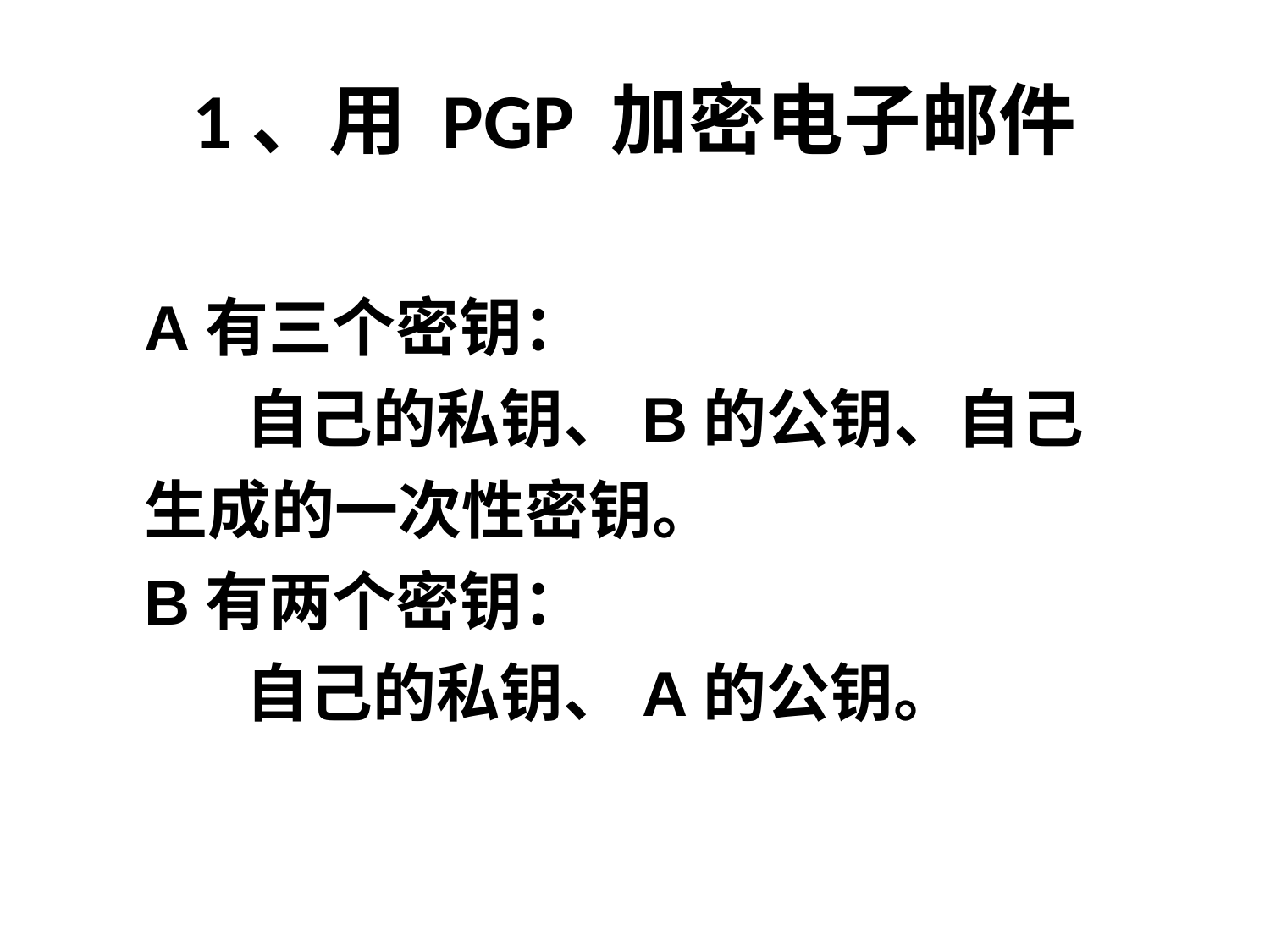

# 1、用 PGP 加密电子邮件
A有三个密钥：
      自己的私钥、B的公钥、自己生成的一次性密钥。
B有两个密钥：
      自己的私钥、A的公钥。